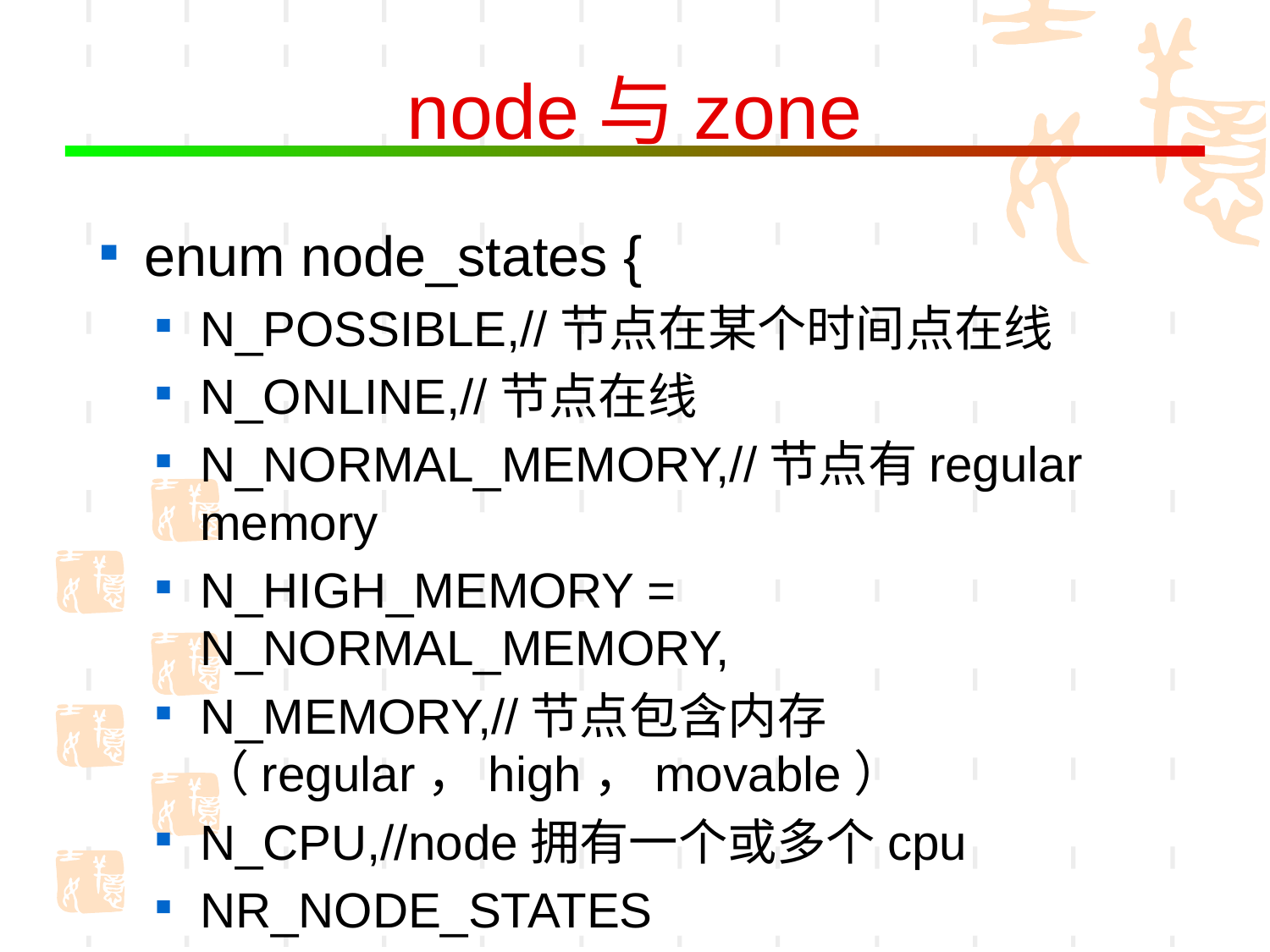

# node与zone
enum node_states {
N_POSSIBLE,//节点在某个时间点在线
N_ONLINE,//节点在线
N_NORMAL_MEMORY,//节点有regular memory
N_HIGH_MEMORY = N_NORMAL_MEMORY,
N_MEMORY,//节点包含内存（regular，high，movable）
N_CPU,//node拥有一个或多个cpu
NR_NODE_STATES
};